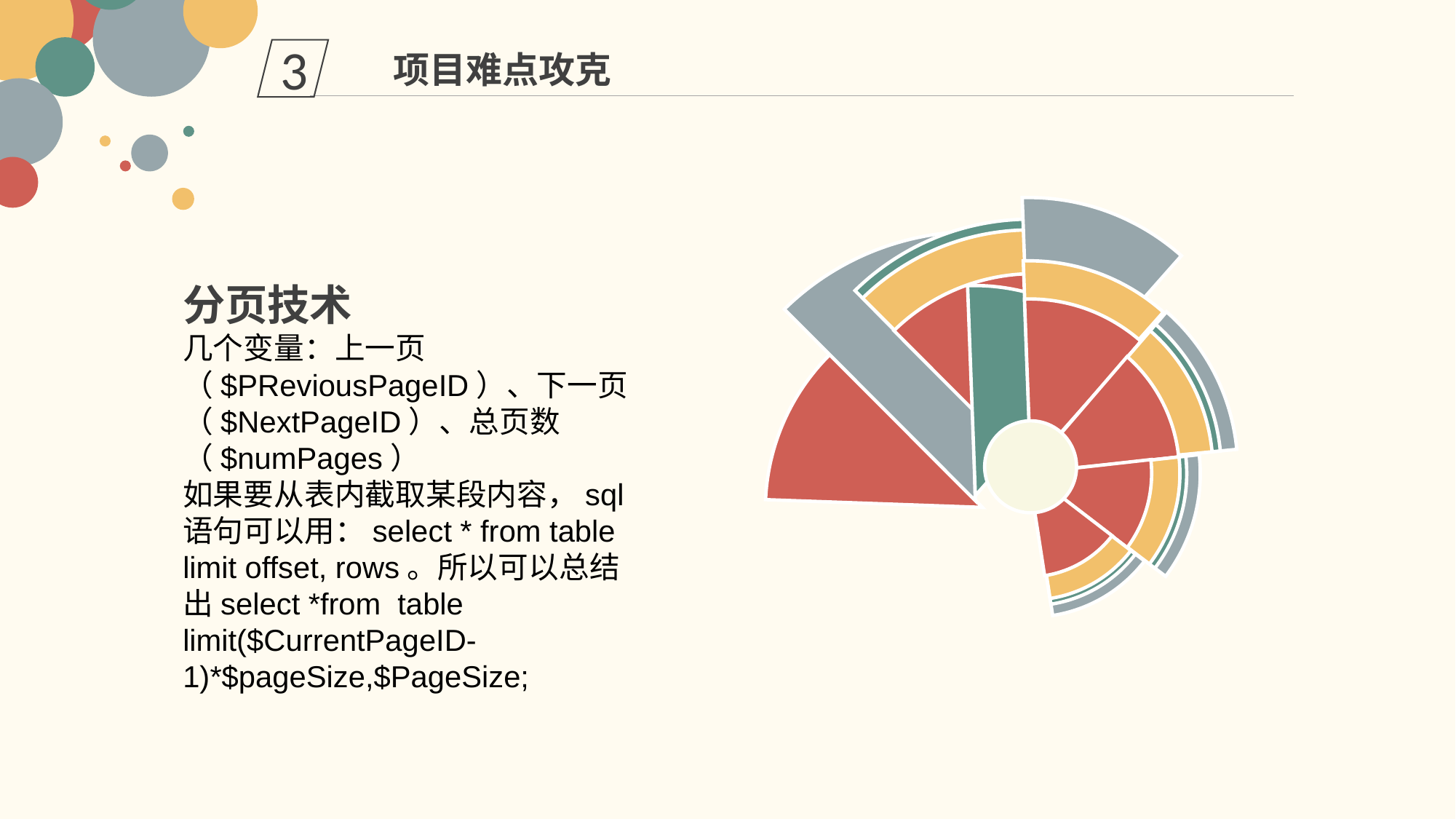

3
项目难点攻克

分页技术
几个变量：上一页（$PReviousPageID）、下一页（$NextPageID）、总页数（$numPages）
如果要从表内截取某段内容，sql语句可以用：select * from table limit offset, rows。所以可以总结出select *from  table limit($CurrentPageID-1)*$pageSize,$PageSize;